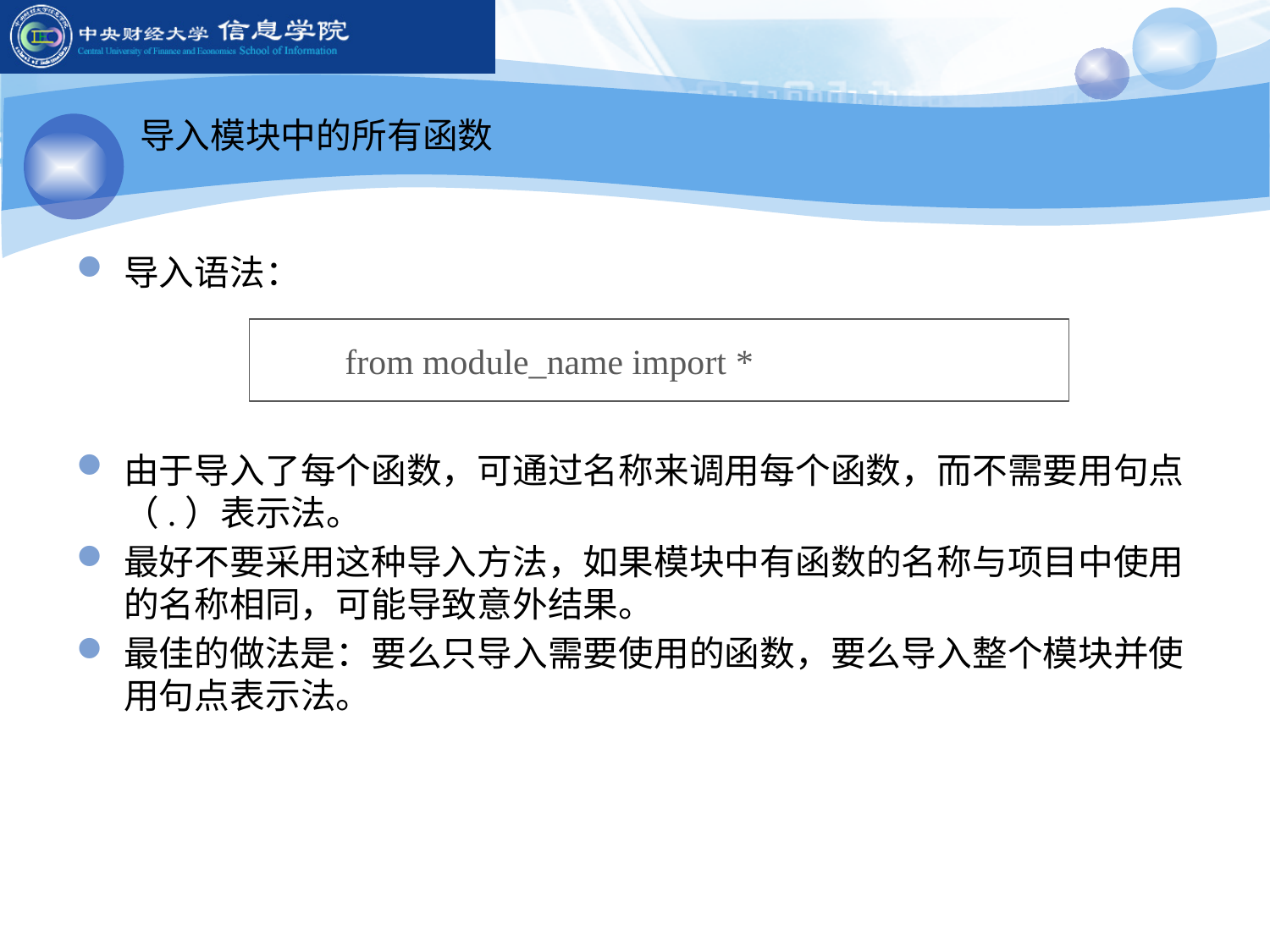

导入模块中的所有函数

导入语法：

由于导入了每个函数，可通过名称来调用每个函数，而不需要用句点（.）表示法。
最好不要采用这种导入方法，如果模块中有函数的名称与项目中使用的名称相同，可能导致意外结果。
最佳的做法是：要么只导入需要使用的函数，要么导入整个模块并使用句点表示法。
      from module_name import *